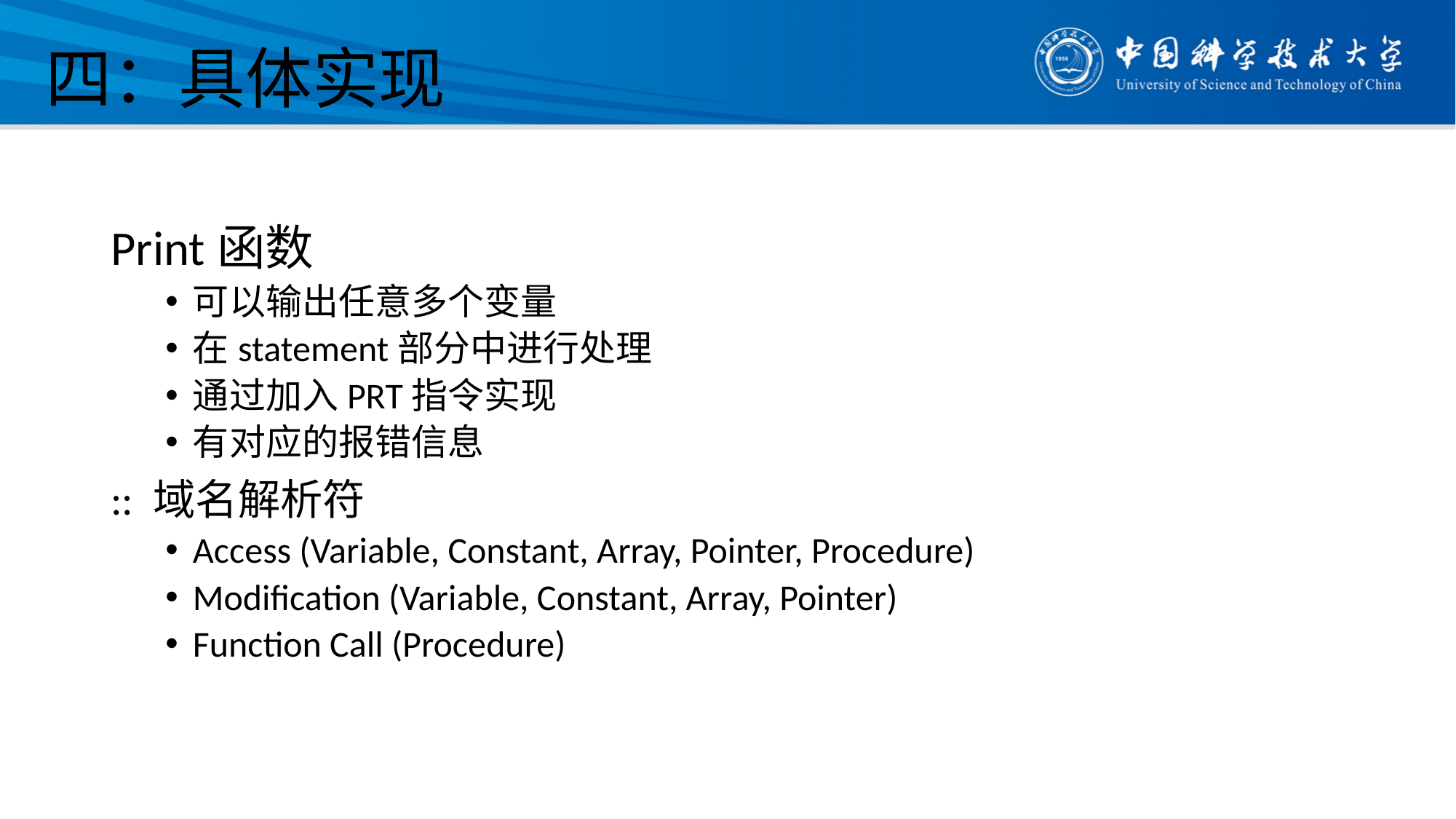

# 四：具体实现
Print函数
可以输出任意多个变量
在statement部分中进行处理
通过加入PRT指令实现
有对应的报错信息
:: 域名解析符
Access (Variable, Constant, Array, Pointer, Procedure)
Modification (Variable, Constant, Array, Pointer)
Function Call (Procedure)